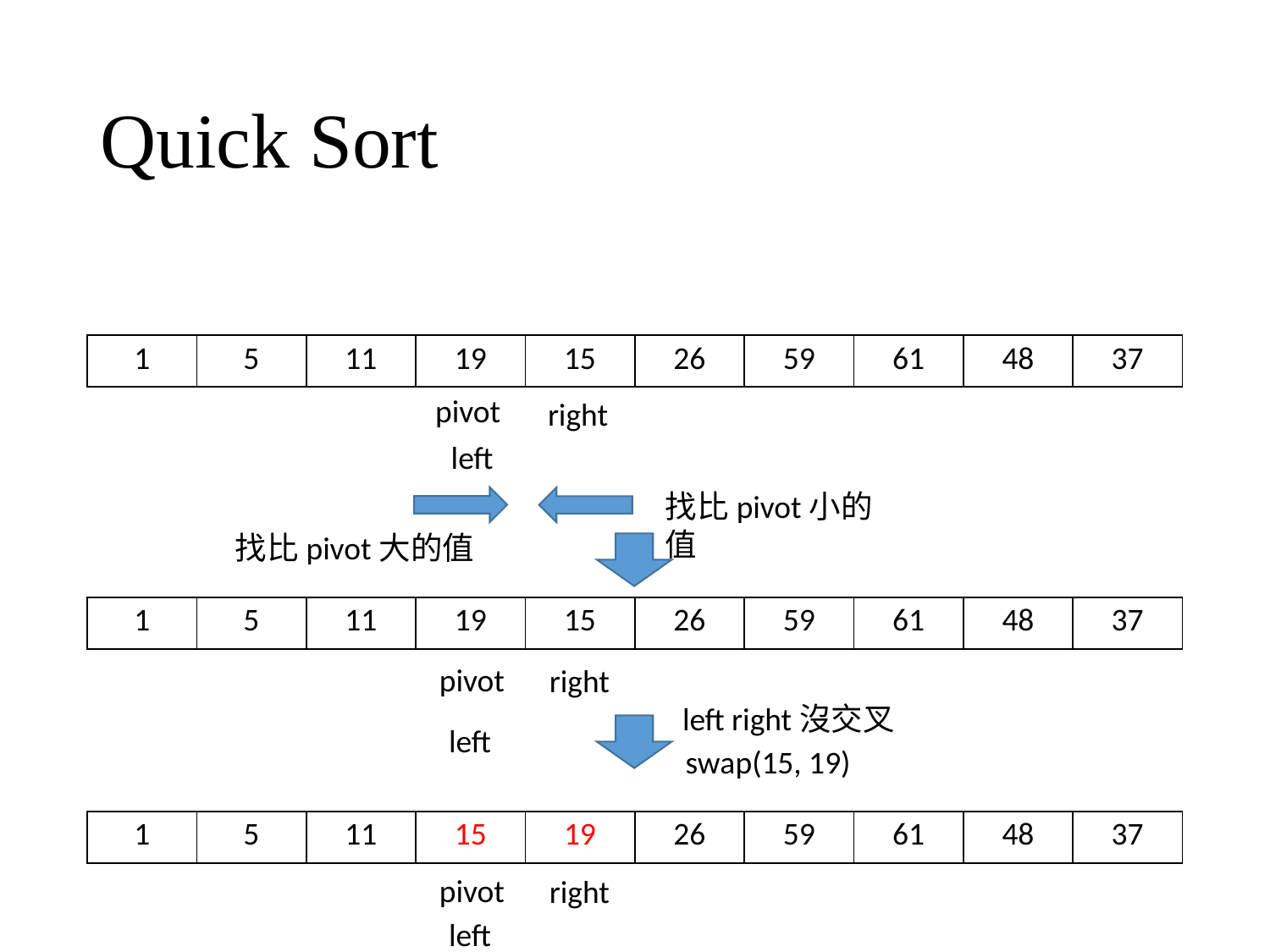

# Quick Sort

| 1 | 5 | 11 | 19 | 15 | 26 | 59 | 61 | 48 | 37 |
| --- | --- | --- | --- | --- | --- | --- | --- | --- | --- |
pivot
right
left
找比pivot小的值

找比pivot大的值

| 1 | 5 | 11 | 19 | 15 | 26 | 59 | 61 | 48 | 37 |
| --- | --- | --- | --- | --- | --- | --- | --- | --- | --- |
pivot
right
left right沒交叉
left

swap(15, 19)
| 1 | 5 | 11 | 15 | 19 | 26 | 59 | 61 | 48 | 37 |
| --- | --- | --- | --- | --- | --- | --- | --- | --- | --- |
pivot
right
left